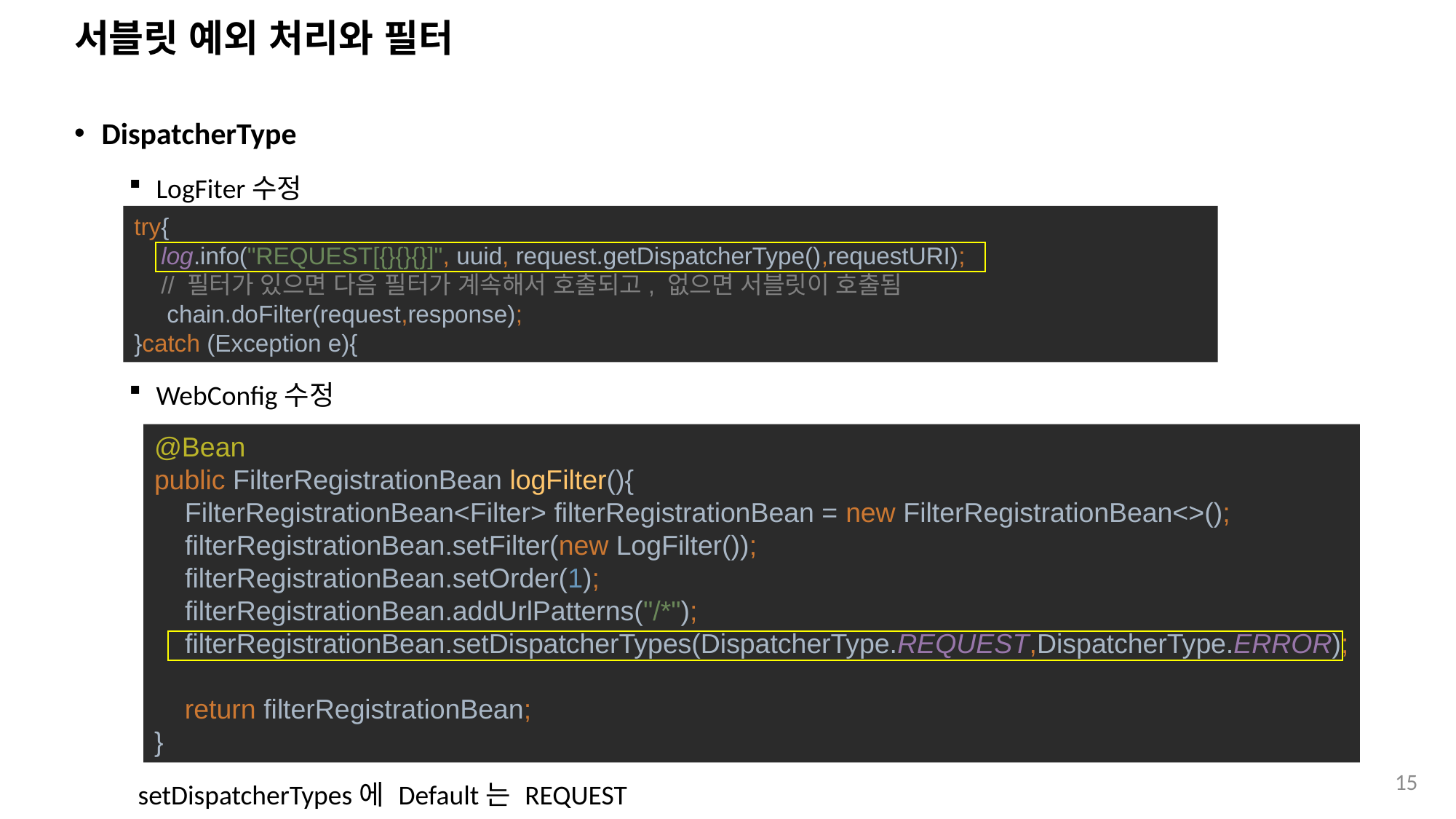

# 서블릿 예외 처리와 필터
DispatcherType
LogFiter수정

WebConfig수정

try{
    log.info("REQUEST[{}{}{}]", uuid, request.getDispatcherType(),requestURI);
    // 필터가 있으면 다음 필터가 계속해서 호출되고, 없으면 서블릿이 호출됨
    chain.doFilter(request,response);
}catch (Exception e){

@Bean
public FilterRegistrationBean logFilter(){
    FilterRegistrationBean<Filter> filterRegistrationBean = new FilterRegistrationBean<>();
    filterRegistrationBean.setFilter(new LogFilter());
    filterRegistrationBean.setOrder(1);
    filterRegistrationBean.addUrlPatterns("/*");
    filterRegistrationBean.setDispatcherTypes(DispatcherType.REQUEST,DispatcherType.ERROR);
    return filterRegistrationBean;
}

15
setDispatcherTypes에 Default는 REQUEST